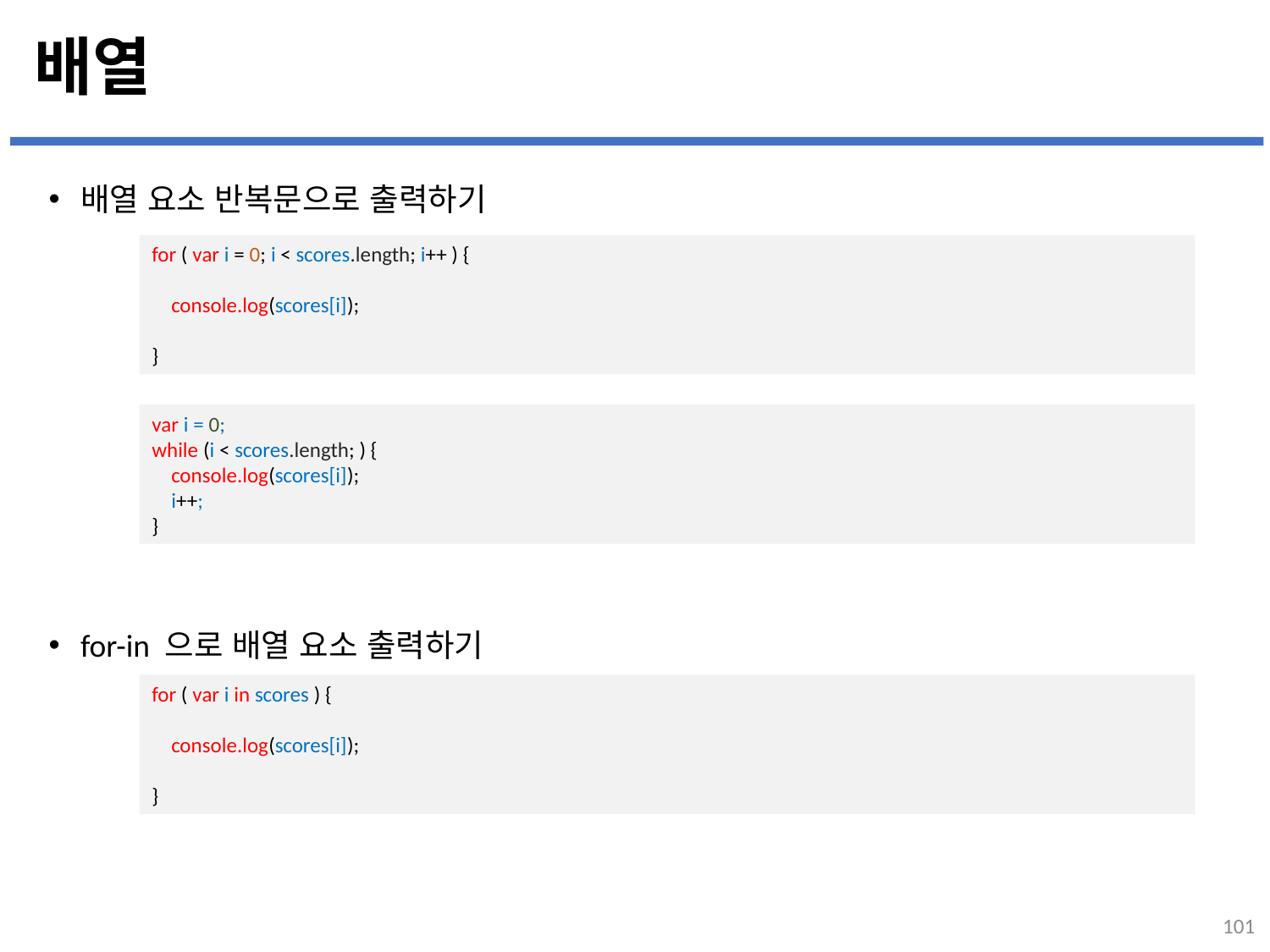

# 배열
배열 요소 반복문으로 출력하기

for-in 으로 배열 요소 출력하기

for ( var i = 0; i < scores.length; i++ ) {

    console.log(scores[i]);

}
var i = 0;
while (i < scores.length; ) {
    console.log(scores[i]);
    i++;
}
for ( var i in scores ) {

    console.log(scores[i]);

}
101